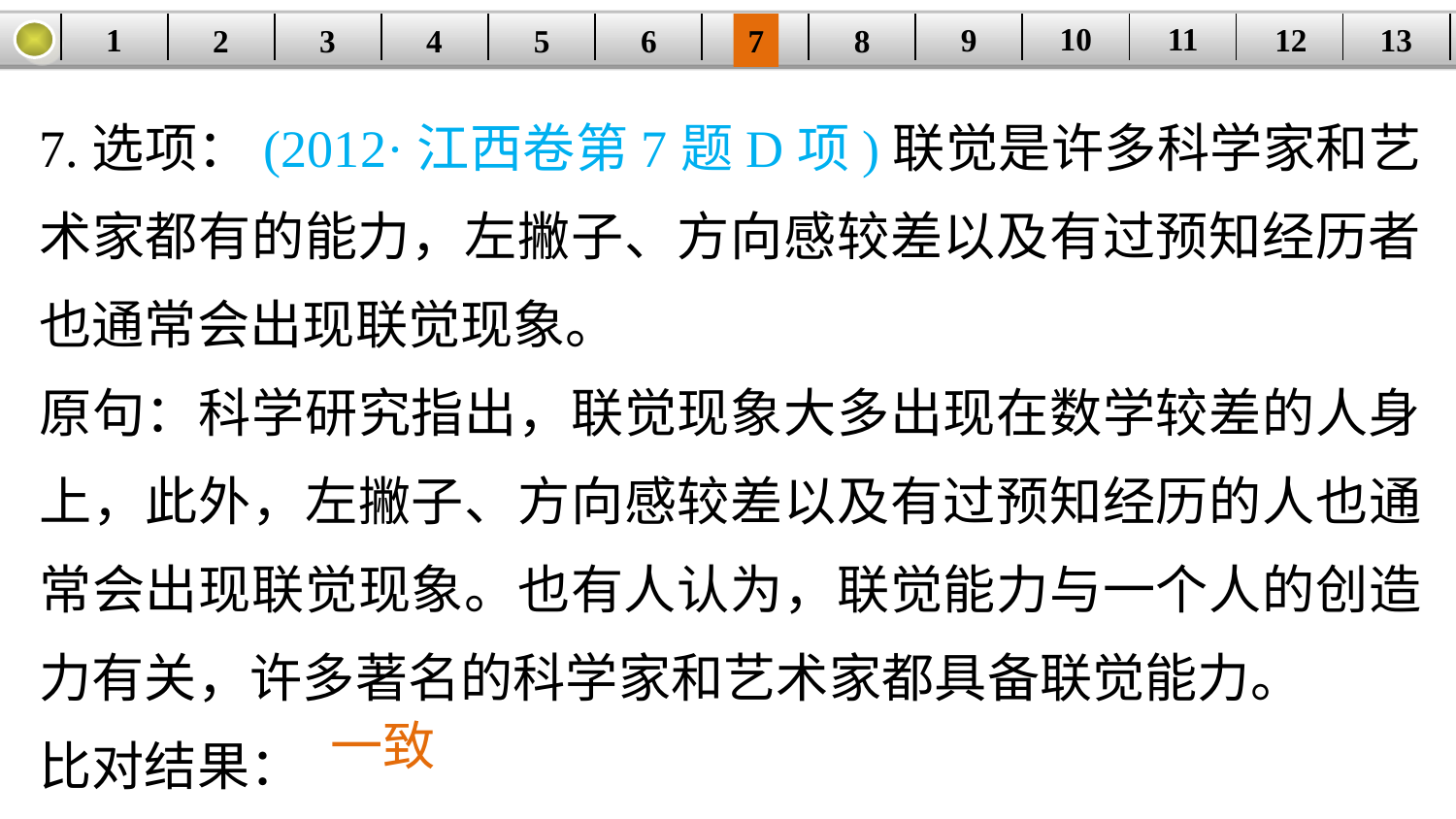

10

11
12
9
13
1
3
4
5
6
8
2
|  |  |  |  |  |  |  |  |  |  |  |  |  |
| --- | --- | --- | --- | --- | --- | --- | --- | --- | --- | --- | --- | --- |
7

7.选项：(2012·江西卷第7题D项)联觉是许多科学家和艺术家都有的能力，左撇子、方向感较差以及有过预知经历者也通常会出现联觉现象。
原句：科学研究指出，联觉现象大多出现在数学较差的人身上，此外，左撇子、方向感较差以及有过预知经历的人也通常会出现联觉现象。也有人认为，联觉能力与一个人的创造力有关，许多著名的科学家和艺术家都具备联觉能力。
比对结果：
一致